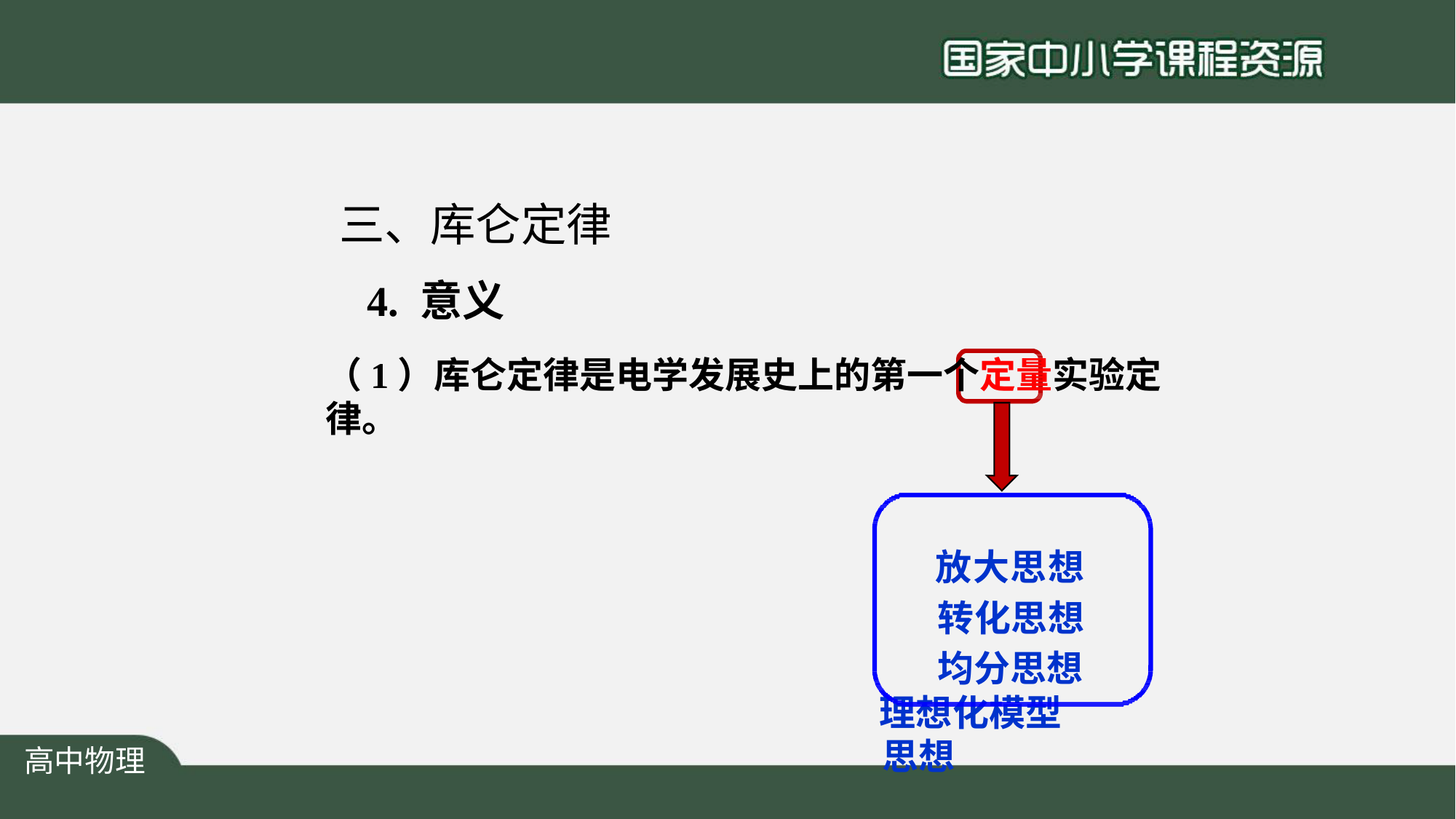

# 三、库仑定律
4. 意义
（1）库仑定律是电学发展史上的第一个定量实验定律。

放大思想 转化思想 均分思想
理想化模型思想

高中物理